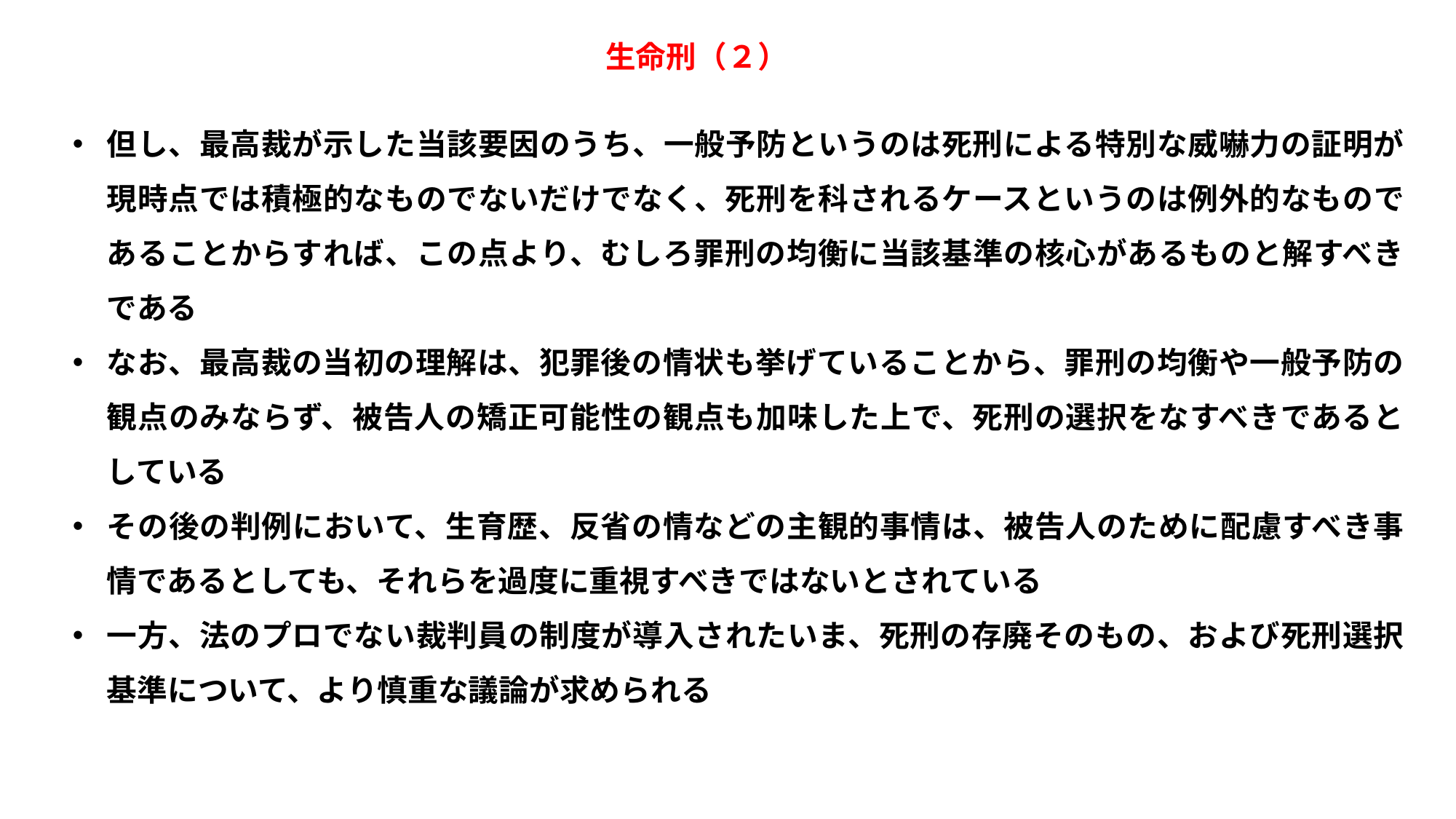

生命刑（２）
但し、最高裁が示した当該要因のうち、一般予防というのは死刑による特別な威嚇力の証明が現時点では積極的なものでないだけでなく、死刑を科されるケースというのは例外的なものであることからすれば、この点より、むしろ罪刑の均衡に当該基準の核心があるものと解すべきである
なお、最高裁の当初の理解は、犯罪後の情状も挙げていることから、罪刑の均衡や一般予防の観点のみならず、被告人の矯正可能性の観点も加味した上で、死刑の選択をなすべきであるとしている
その後の判例において、生育歴、反省の情などの主観的事情は、被告人のために配慮すべき事情であるとしても、それらを過度に重視すべきではないとされている
一方、法のプロでない裁判員の制度が導入されたいま、死刑の存廃そのもの、および死刑選択基準について、より慎重な議論が求められる